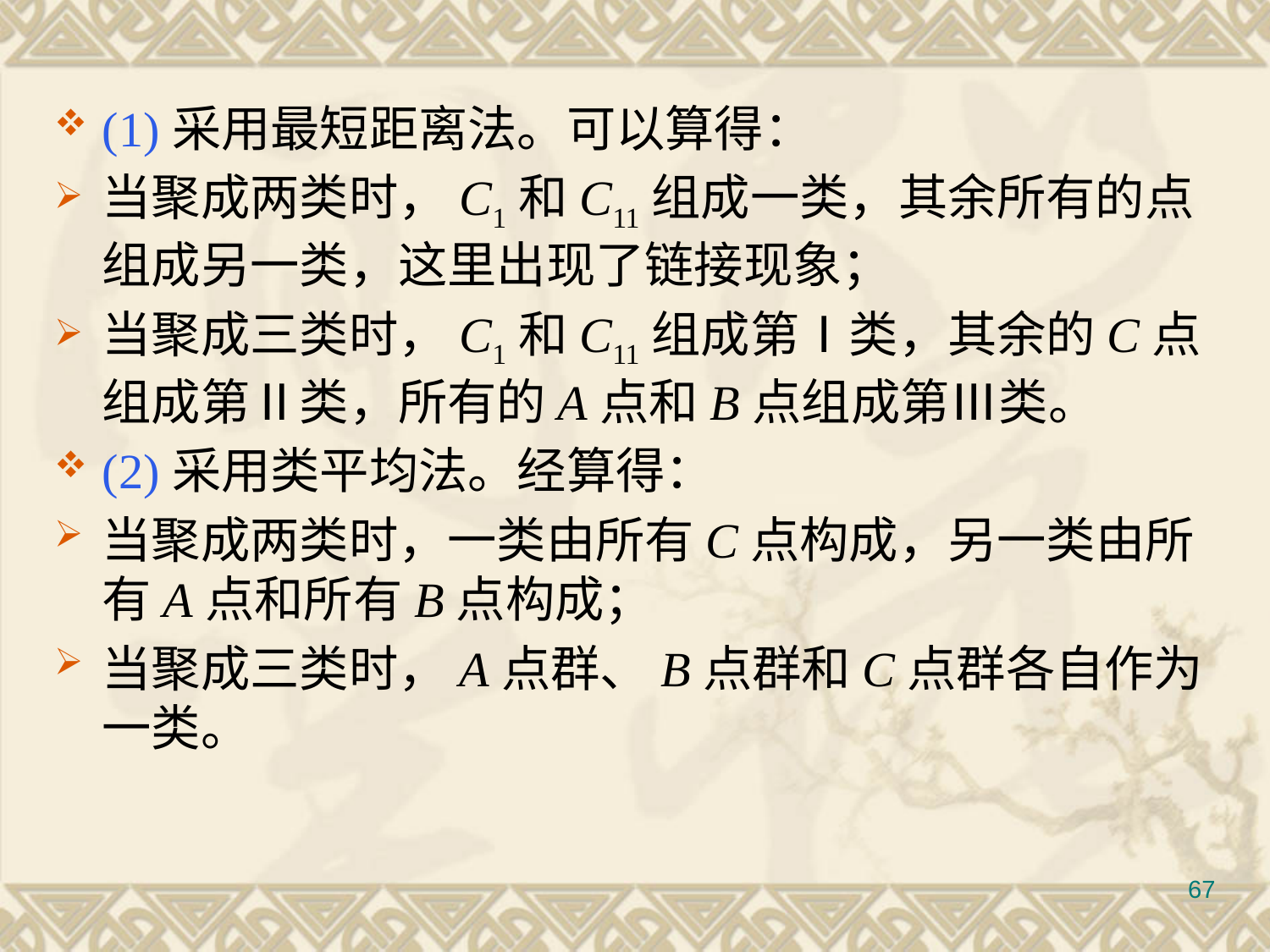

#
(1)采用最短距离法。可以算得：
当聚成两类时，C1和C11组成一类，其余所有的点组成另一类，这里出现了链接现象；
当聚成三类时，C1和C11组成第Ⅰ类，其余的C点组成第Ⅱ类，所有的A点和B点组成第Ⅲ类。
(2)采用类平均法。经算得：
当聚成两类时，一类由所有C点构成，另一类由所有A点和所有B点构成；
当聚成三类时，A点群、B点群和C点群各自作为一类。
67